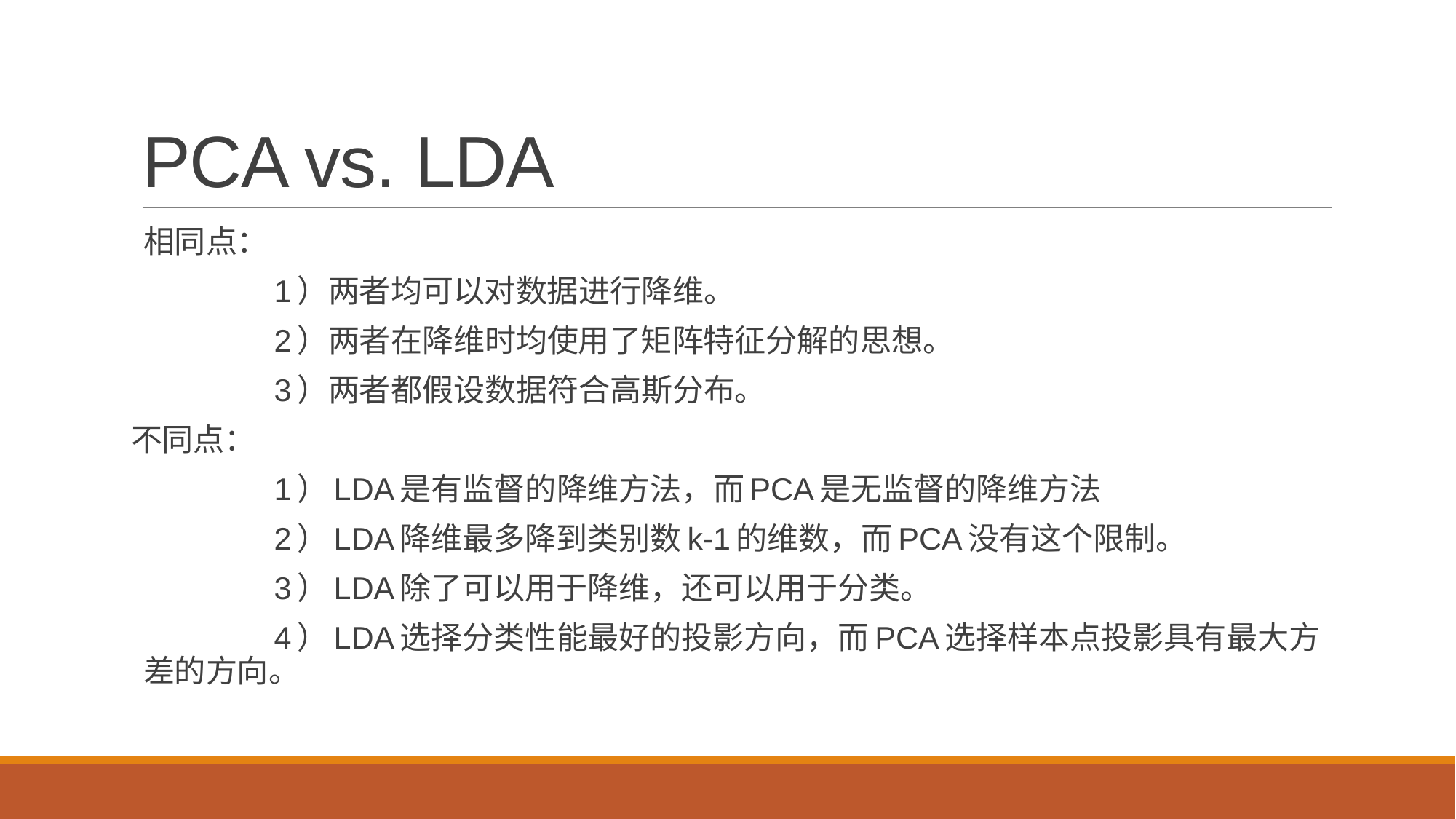

# PCA vs. LDA
相同点：
　　　　1）两者均可以对数据进行降维。
　　　　2）两者在降维时均使用了矩阵特征分解的思想。
　　　　3）两者都假设数据符合高斯分布。
不同点：
　　　　1）LDA是有监督的降维方法，而PCA是无监督的降维方法
　　　　2）LDA降维最多降到类别数k-1的维数，而PCA没有这个限制。
　　　　3）LDA除了可以用于降维，还可以用于分类。
　　　　4）LDA选择分类性能最好的投影方向，而PCA选择样本点投影具有最大方差的方向。